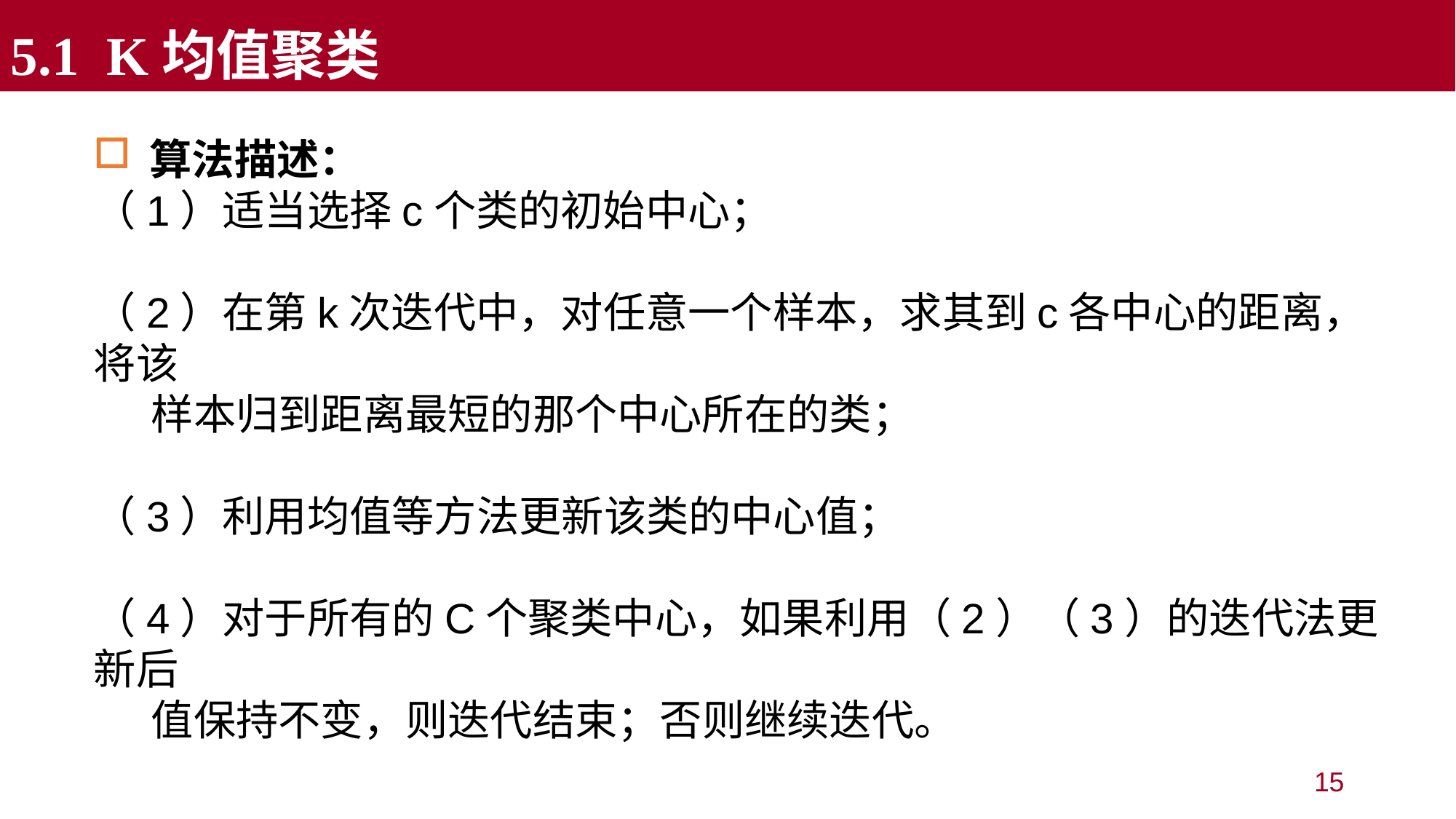

5.1  K均值聚类
算法描述：
（1）适当选择c个类的初始中心；

（2）在第k次迭代中，对任意一个样本，求其到c各中心的距离，将该
     样本归到距离最短的那个中心所在的类；

（3）利用均值等方法更新该类的中心值；

（4）对于所有的C个聚类中心，如果利用（2）（3）的迭代法更新后
     值保持不变，则迭代结束；否则继续迭代。
15